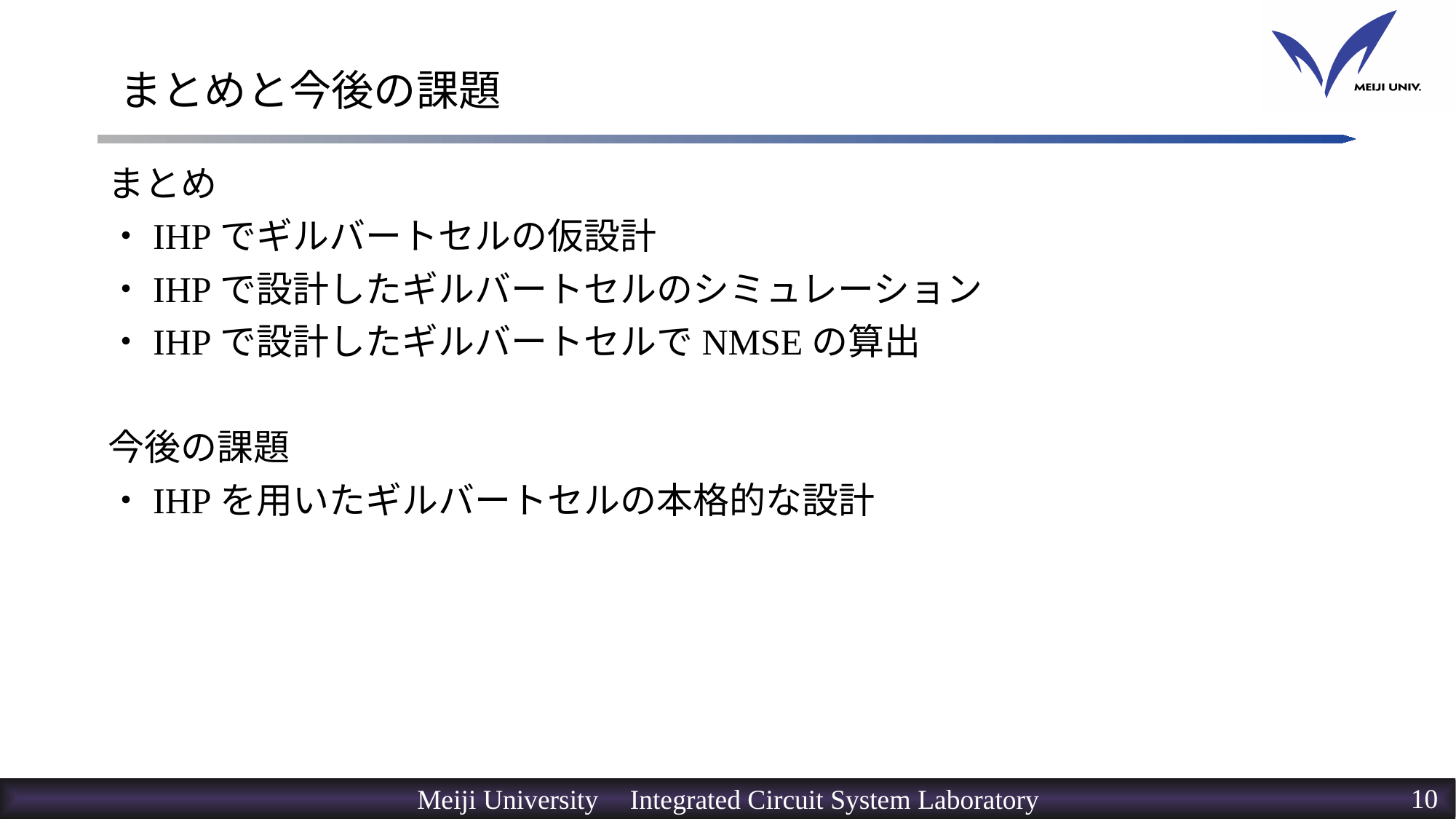

# まとめと今後の課題
まとめ
・IHPでギルバートセルの仮設計
・IHPで設計したギルバートセルのシミュレーション
・IHPで設計したギルバートセルでNMSEの算出

今後の課題
・IHPを用いたギルバートセルの本格的な設計